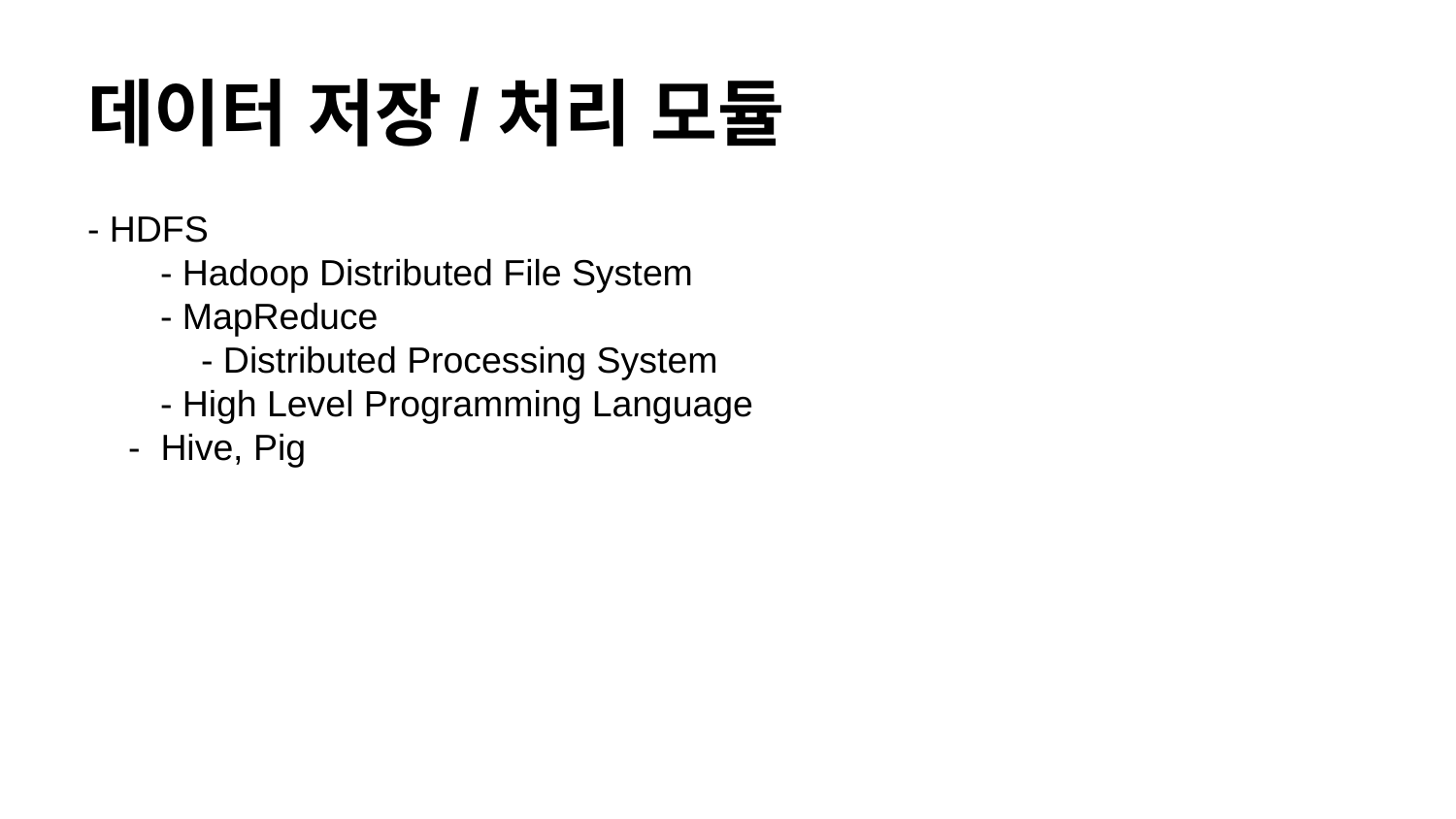

# 데이터 저장/처리 모듈
- HDFS
- Hadoop Distributed File System
- MapReduce
    - Distributed Processing System
- High Level Programming Language
    -  Hive, Pig